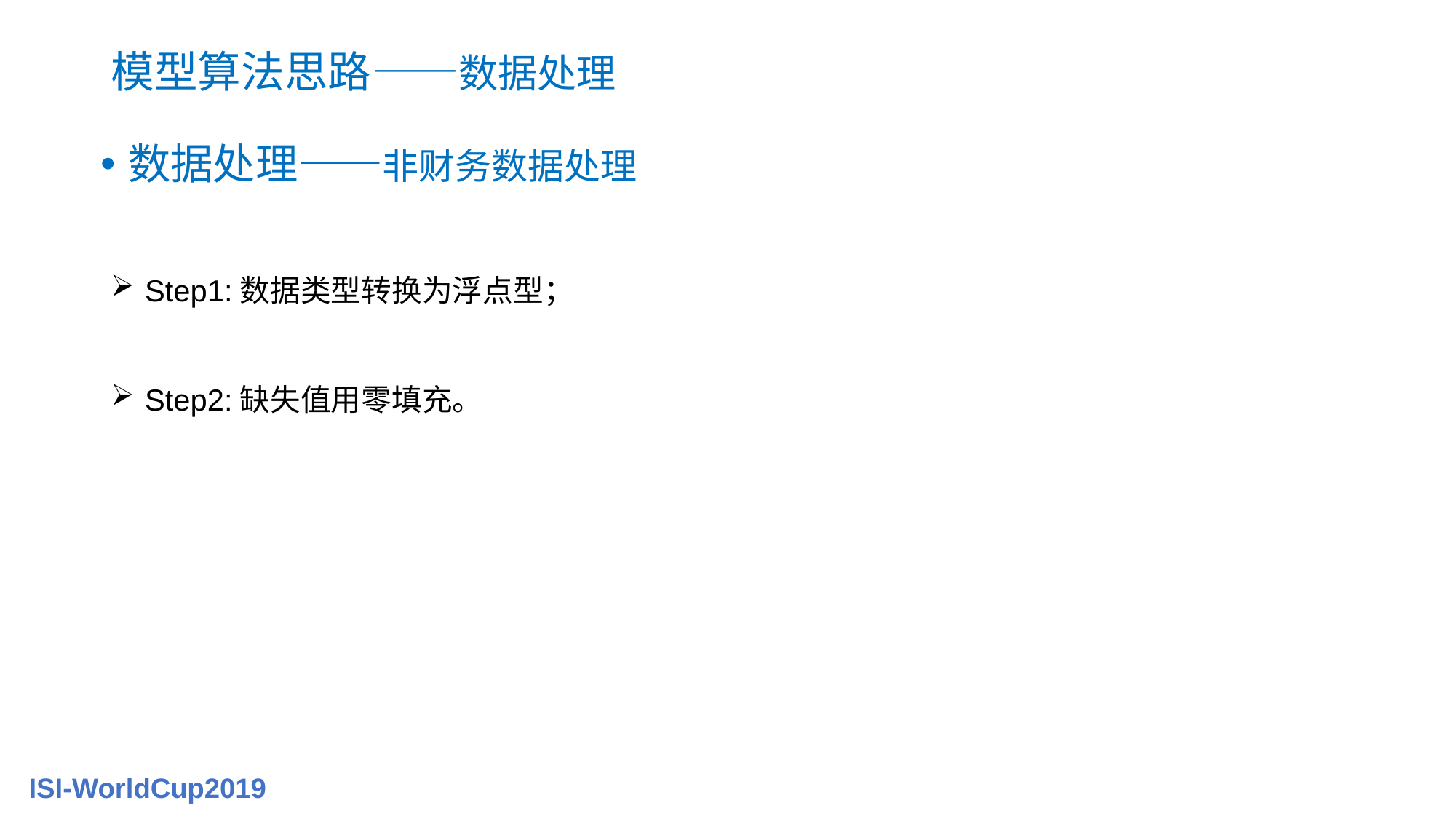

# 模型算法思路——数据处理
数据处理——非财务数据处理

Step1:数据类型转换为浮点型；

Step2:缺失值用零填充。

ISI-WorldCup2019